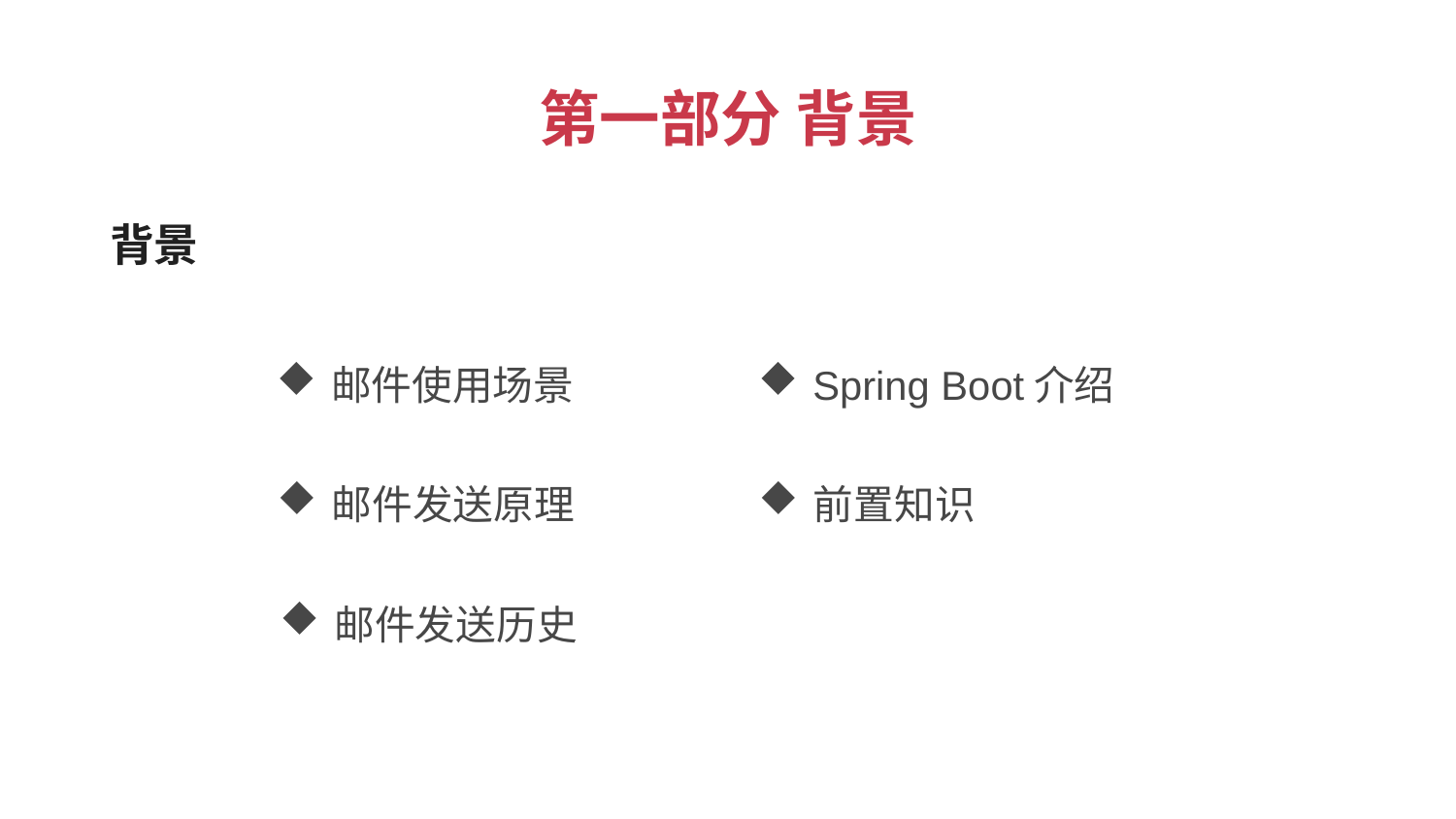

第一部分 背景
 背景
邮件使用场景
Spring Boot介绍
邮件发送原理
前置知识
邮件发送历史